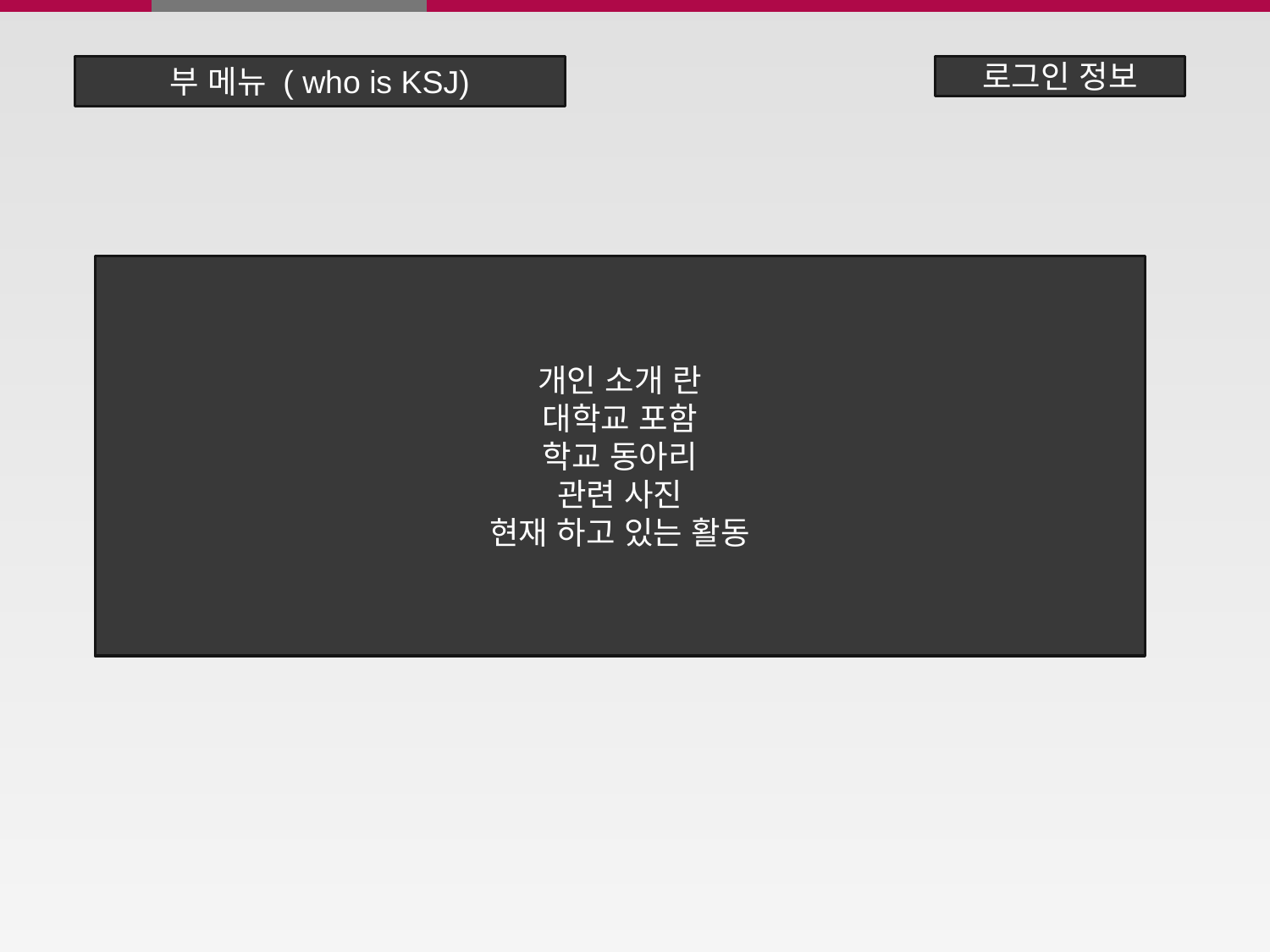

부 메뉴 ( who is KSJ)
로그인 정보
개인 소개 란
대학교 포함
학교 동아리
관련 사진
현재 하고 있는 활동